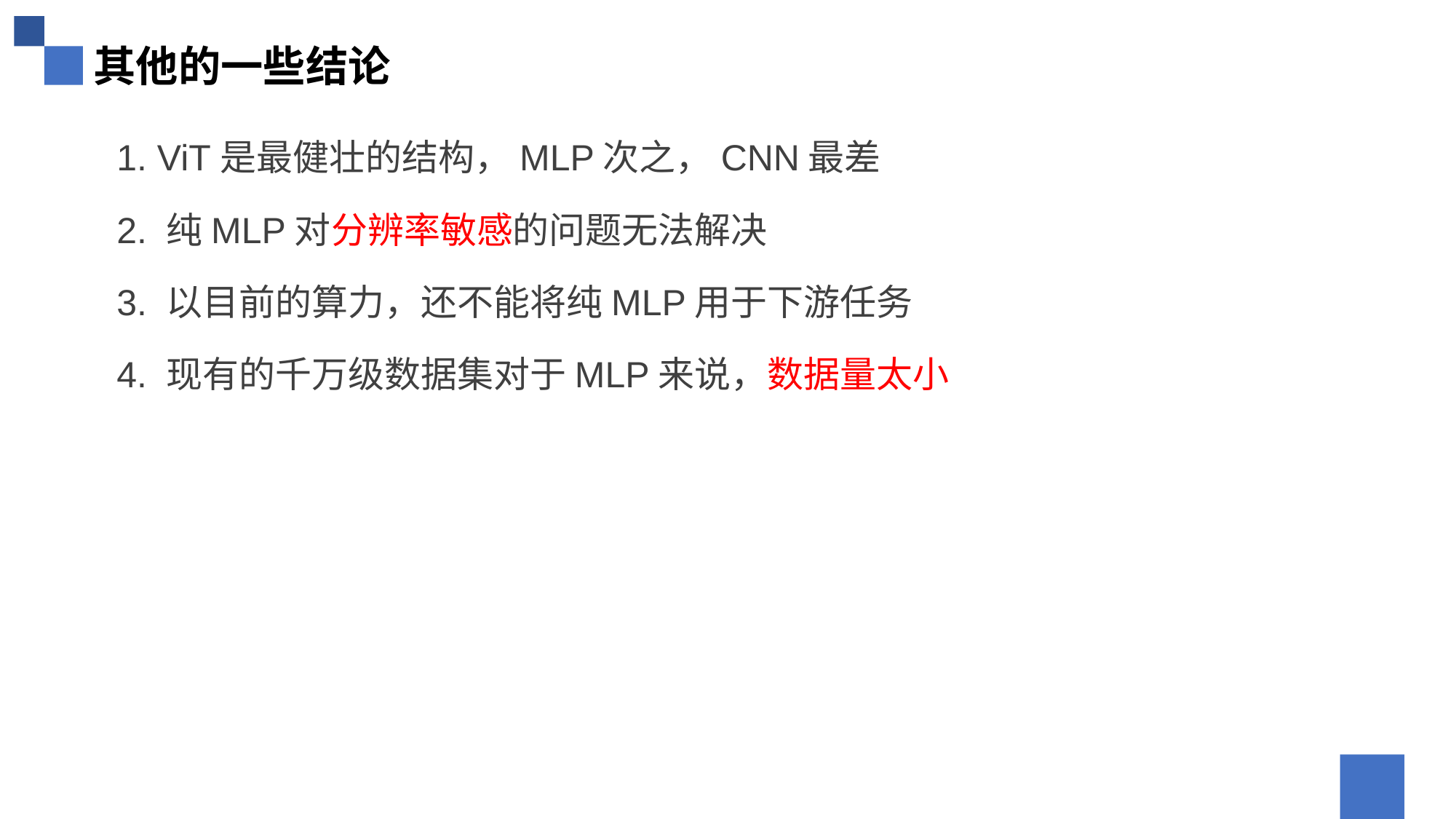

其他的一些结论
1. ViT是最健壮的结构，MLP次之，CNN最差
2. 纯MLP对分辨率敏感的问题无法解决
3. 以目前的算力，还不能将纯MLP用于下游任务
4. 现有的千万级数据集对于MLP来说，数据量太小